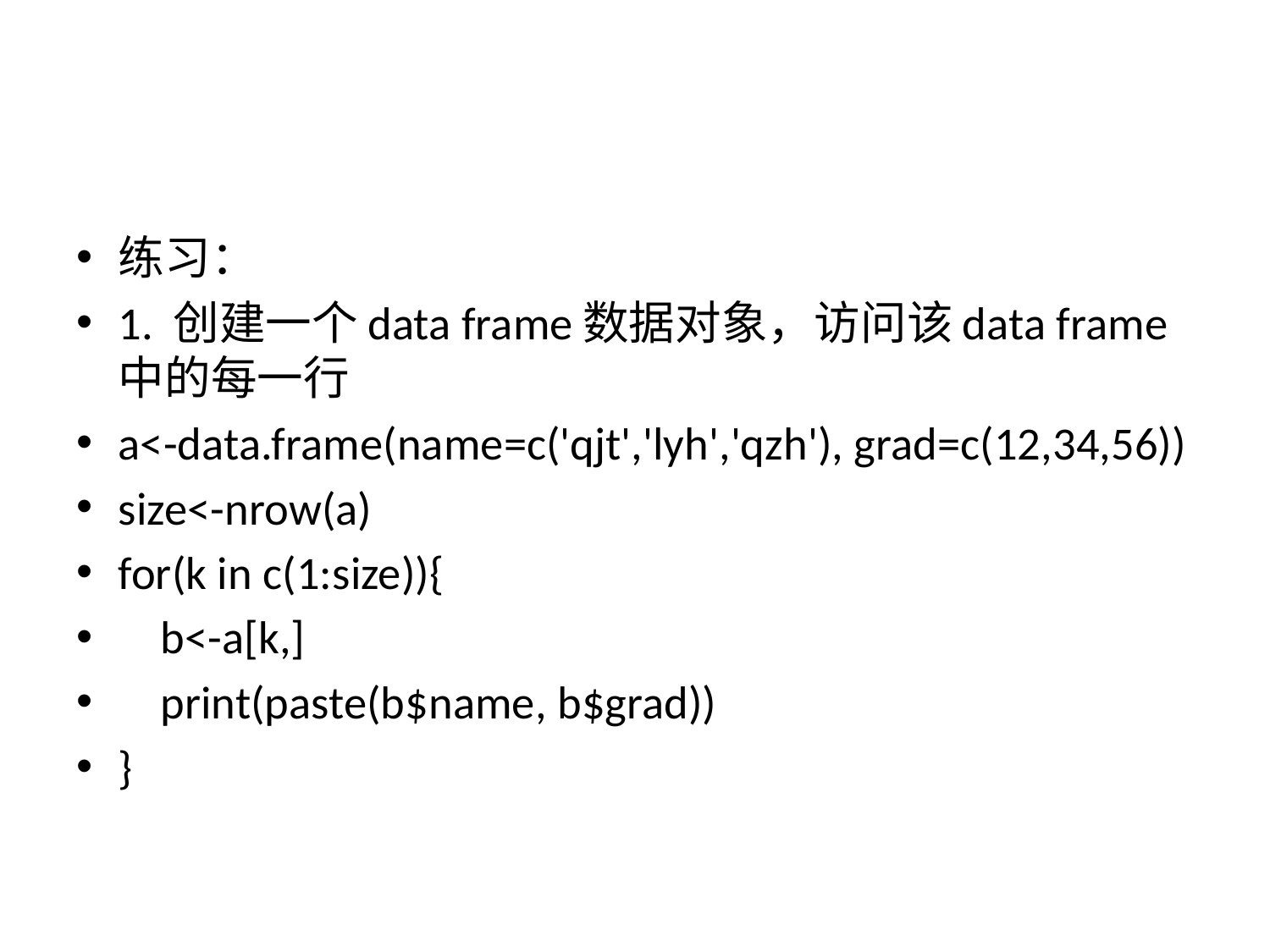

#
练习：
1. 创建一个data frame数据对象，访问该data frame中的每一行
a<-data.frame(name=c('qjt','lyh','qzh'), grad=c(12,34,56))
size<-nrow(a)
for(k in c(1:size)){
    b<-a[k,]
    print(paste(b$name, b$grad))
}